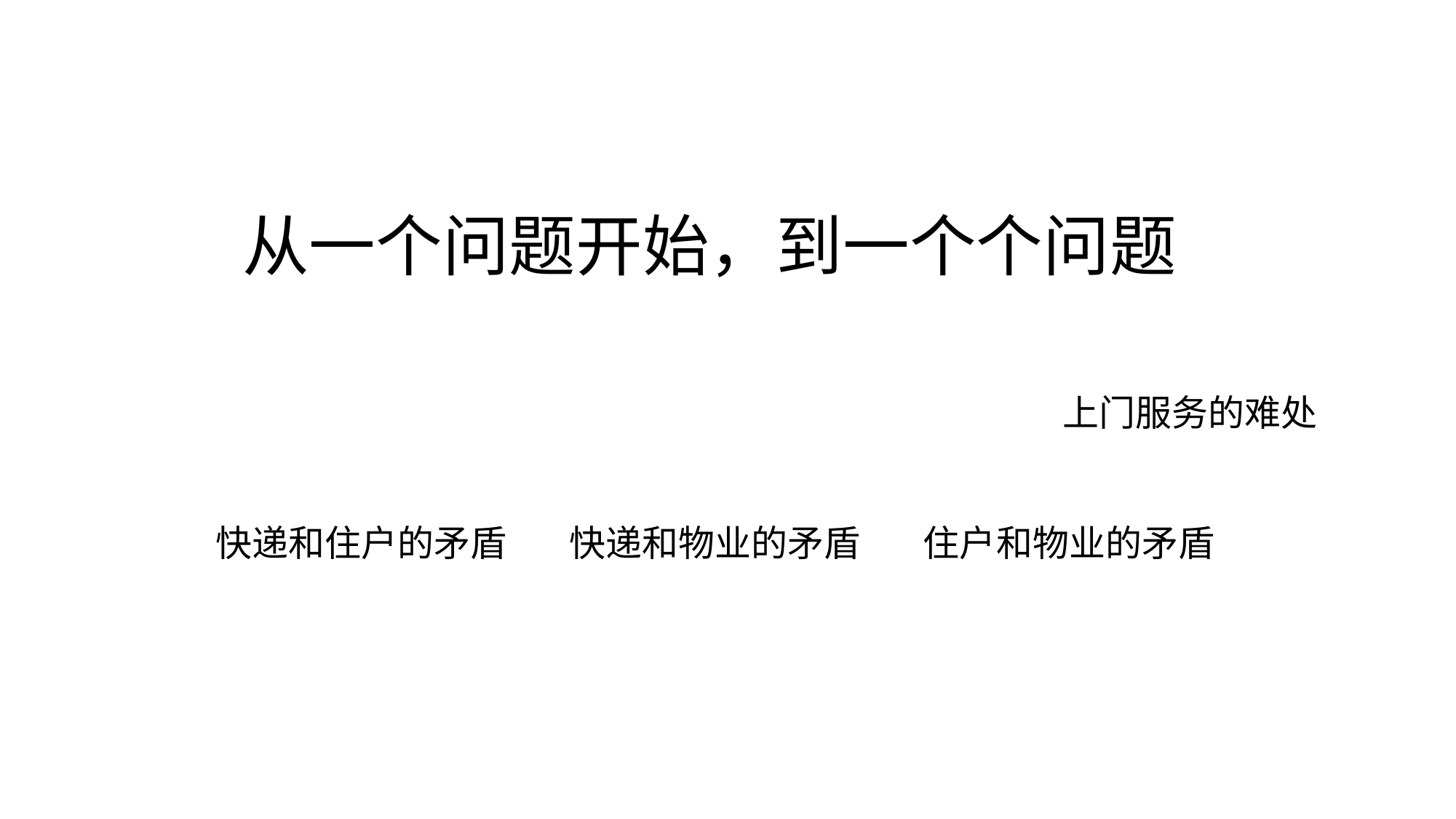

# 从一个问题开始，到一个个问题
上门服务的难处
快递和住户的矛盾
快递和物业的矛盾
住户和物业的矛盾